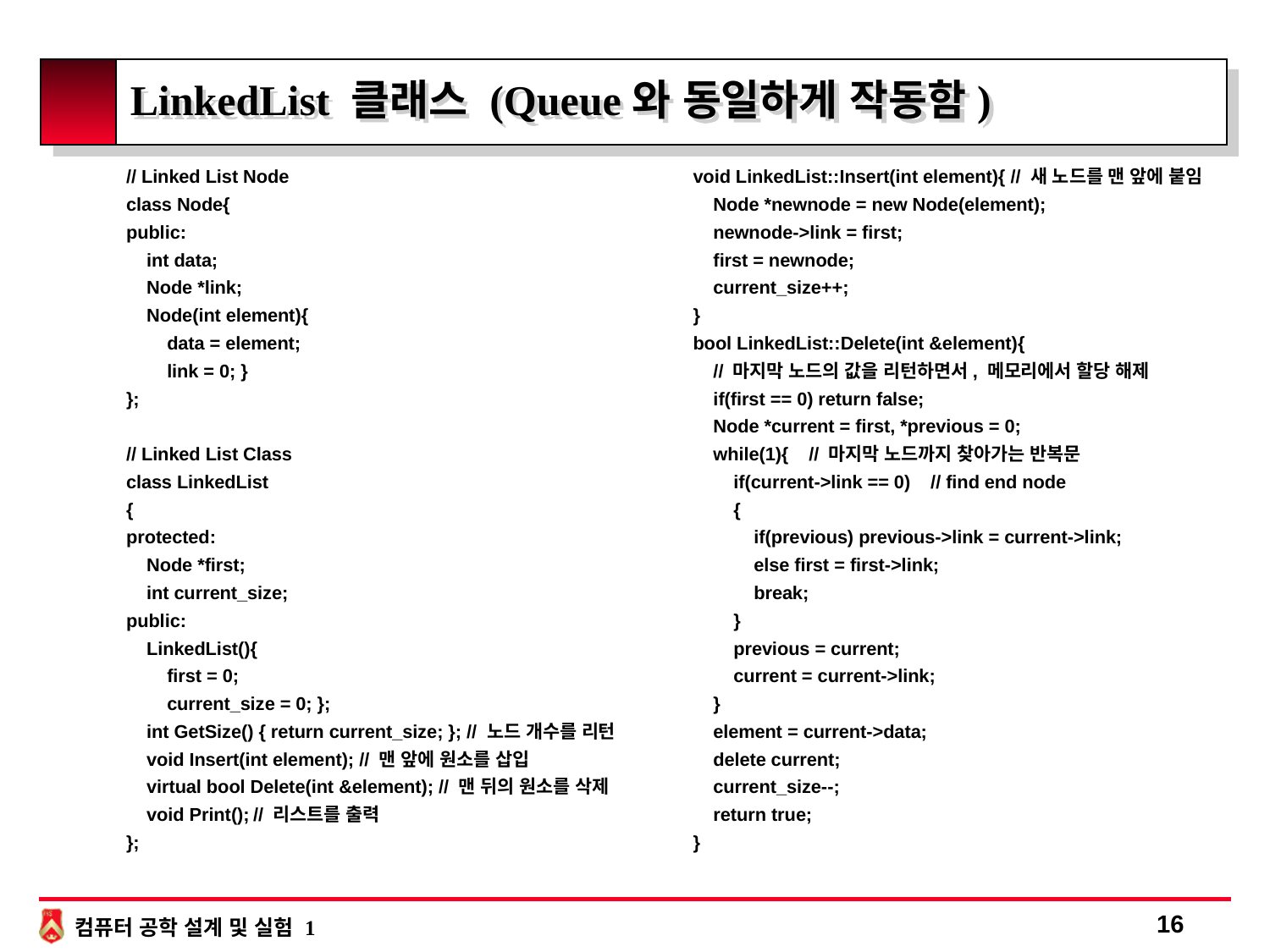

16
# LinkedList 클래스 (Queue와 동일하게 작동함)
// Linked List Node
class Node{
public:
    int data;
    Node *link;
    Node(int element){
        data = element;
        link = 0; }
};

// Linked List Class
class LinkedList
{
protected:
    Node *first;
    int current_size;
public:
    LinkedList(){
        first = 0;
        current_size = 0; };
    int GetSize() { return current_size; }; // 노드 개수를 리턴
    void Insert(int element); // 맨 앞에 원소를 삽입
    virtual bool Delete(int &element); // 맨 뒤의 원소를 삭제
    void Print();	// 리스트를 출력
};
void LinkedList::Insert(int element){ // 새 노드를 맨 앞에 붙임
    Node *newnode = new Node(element);
    newnode->link = first;
    first = newnode;
    current_size++;
}
bool LinkedList::Delete(int &element){
    // 마지막 노드의 값을 리턴하면서, 메모리에서 할당 해제
    if(first == 0) return false;
    Node *current = first, *previous = 0;
    while(1){    // 마지막 노드까지 찾아가는 반복문
        if(current->link == 0)    // find end node
        {
            if(previous) previous->link = current->link;
            else first = first->link;
            break;
        }
        previous = current;
        current = current->link;
    }
    element = current->data;
    delete current;
    current_size--;
    return true;
}